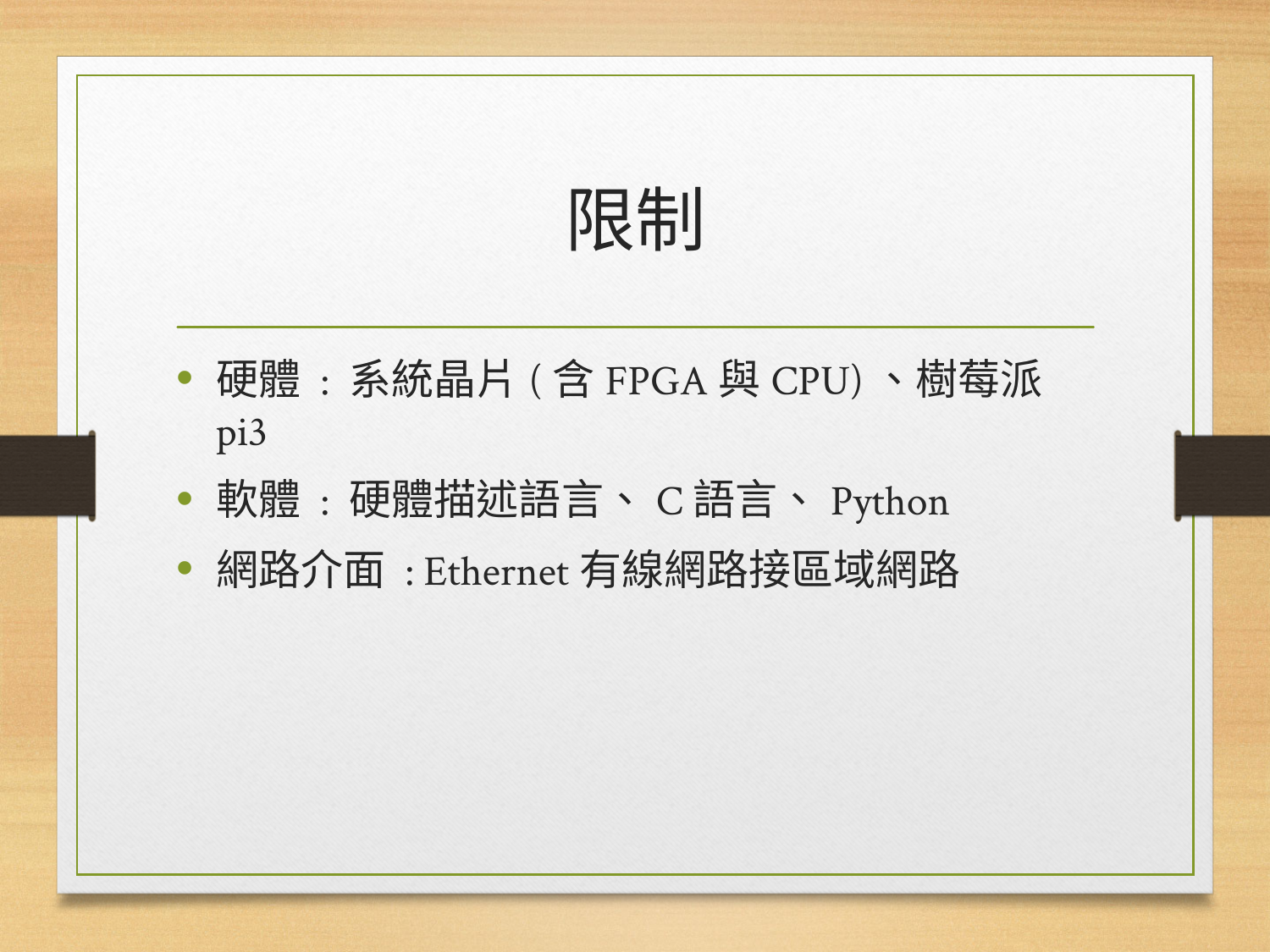

# 限制
硬體 : 系統晶片(含FPGA與CPU)、樹莓派pi3
軟體 : 硬體描述語言、C語言、Python
網路介面 : Ethernet有線網路接區域網路